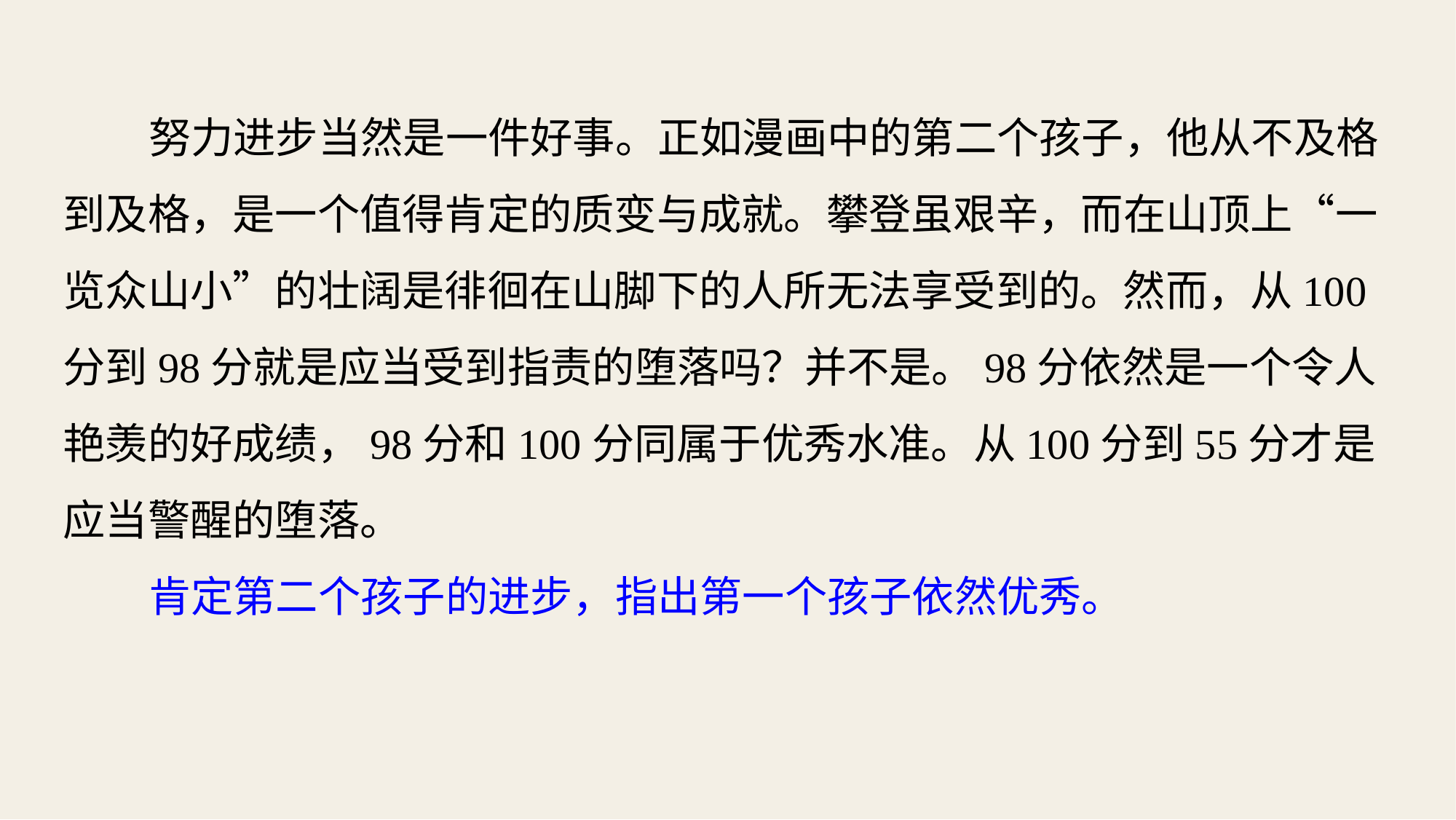

努力进步当然是一件好事。正如漫画中的第二个孩子，他从不及格到及格，是一个值得肯定的质变与成就。攀登虽艰辛，而在山顶上“一览众山小”的壮阔是徘徊在山脚下的人所无法享受到的。然而，从100分到98分就是应当受到指责的堕落吗？并不是。98分依然是一个令人艳羡的好成绩，98分和100分同属于优秀水准。从100分到55分才是应当警醒的堕落。
肯定第二个孩子的进步，指出第一个孩子依然优秀。